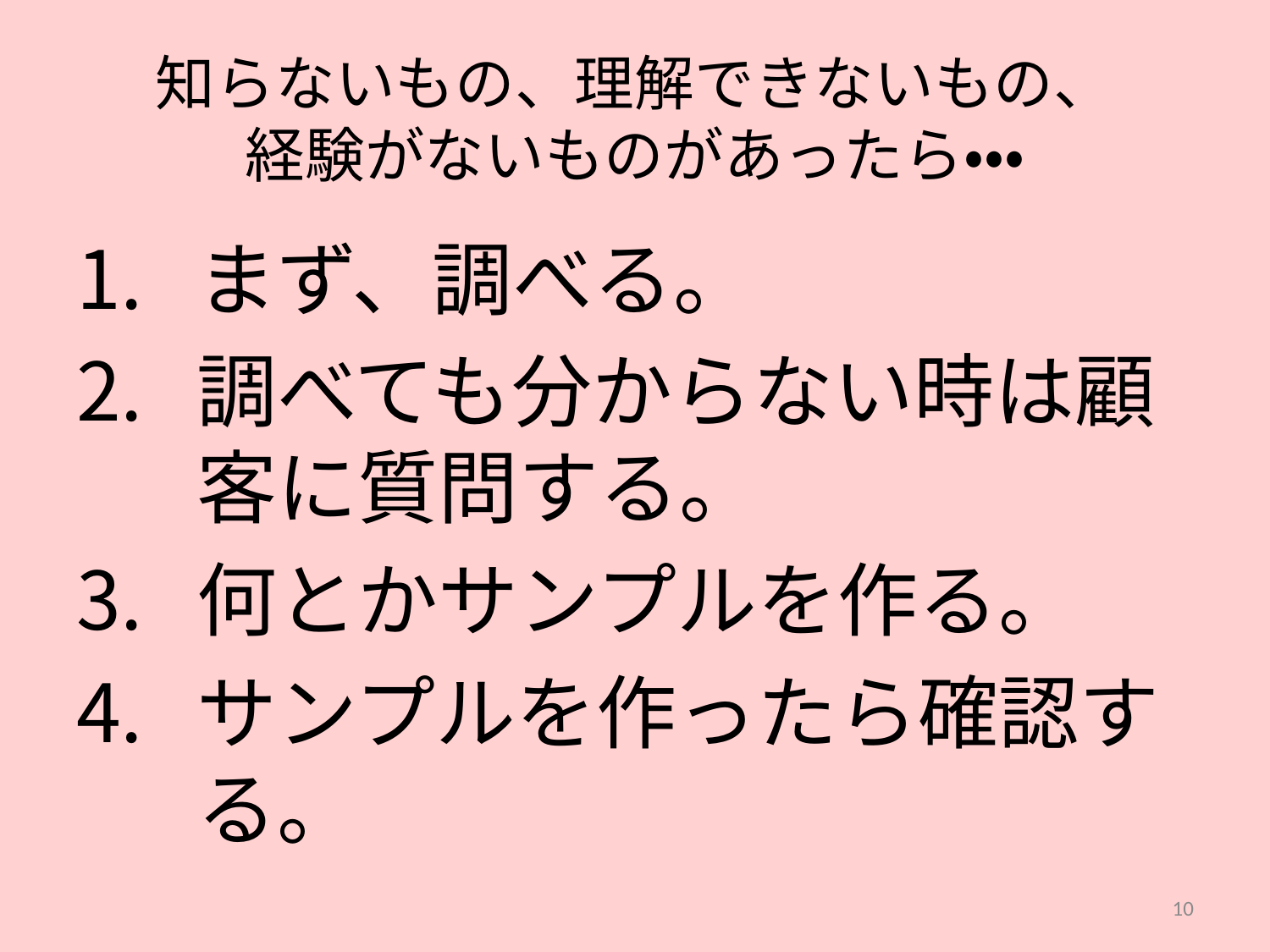

# 知らないもの、理解できないもの、 経験がないものがあったら・・・
まず、調べる。
調べても分からない時は顧客に質問する。
何とかサンプルを作る。
サンプルを作ったら確認する。
10